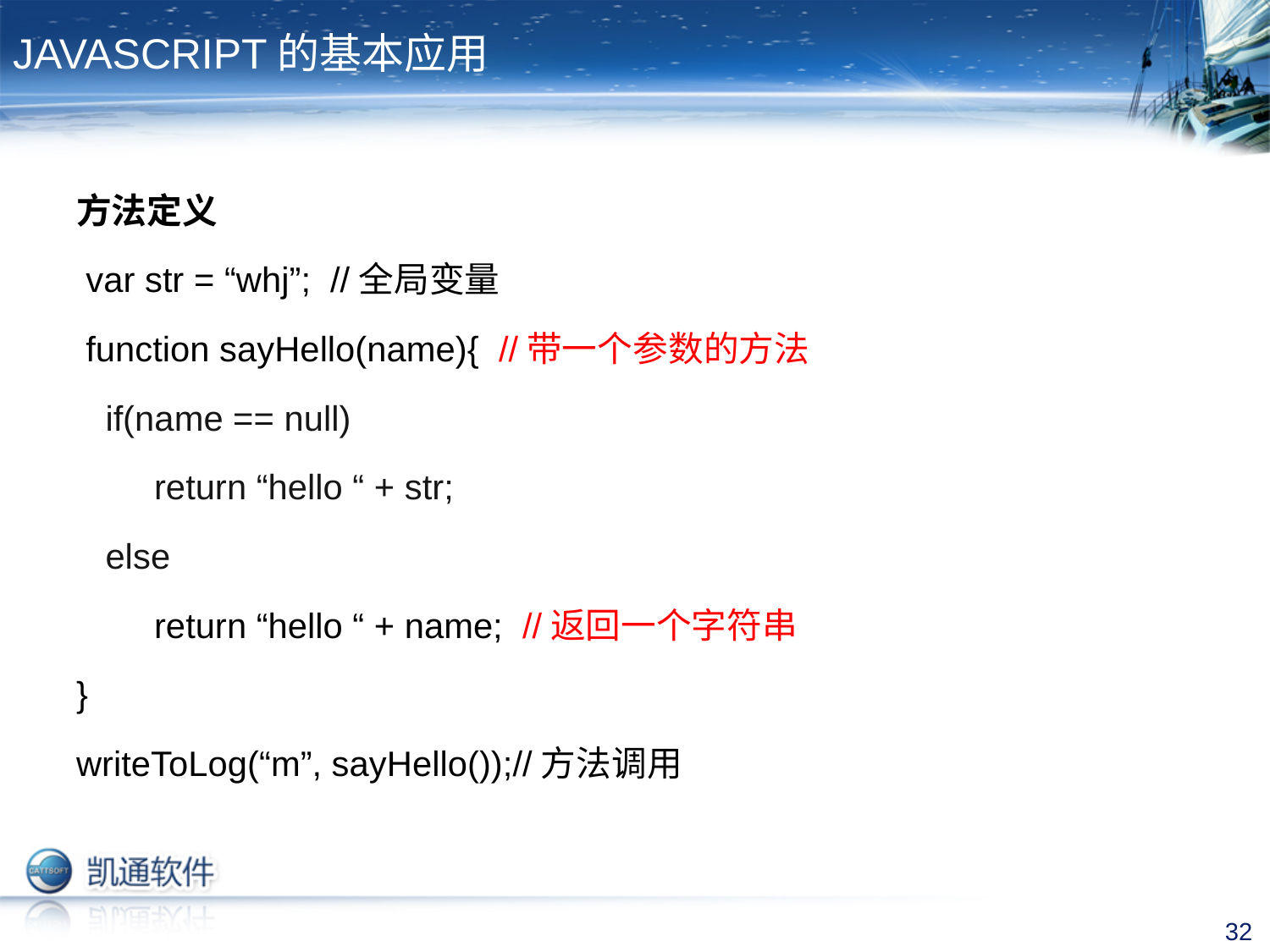

# JAVASCRIPT的基本应用
方法定义
 var str = “whj”;  //全局变量
 function sayHello(name){  //带一个参数的方法
   if(name == null)
        return “hello “ + str;
   else
        return “hello “ + name;  //返回一个字符串
}
writeToLog(“m”, sayHello());//方法调用

32